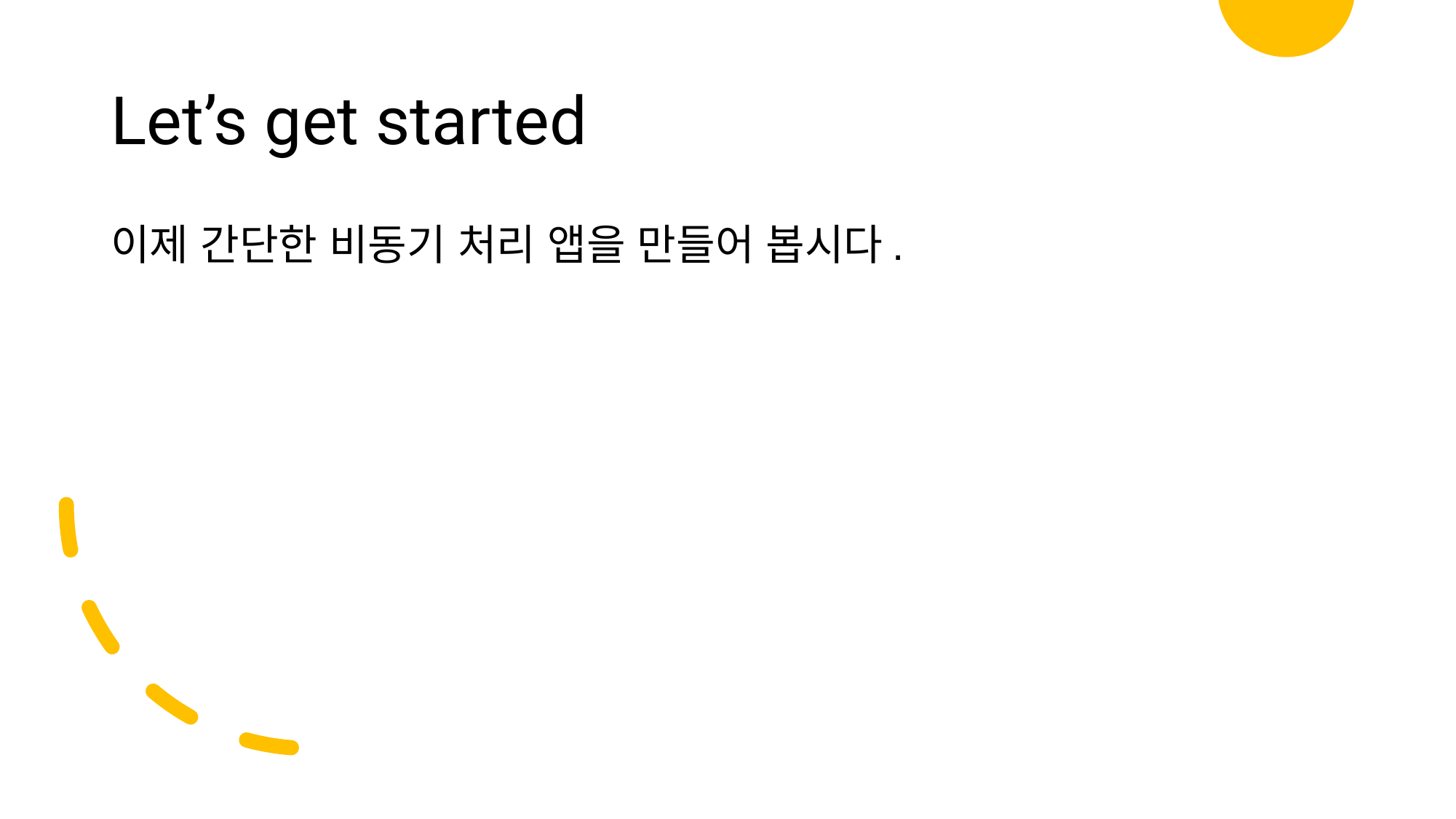

# Let’s get started
이제 간단한 비동기 처리 앱을 만들어 봅시다.